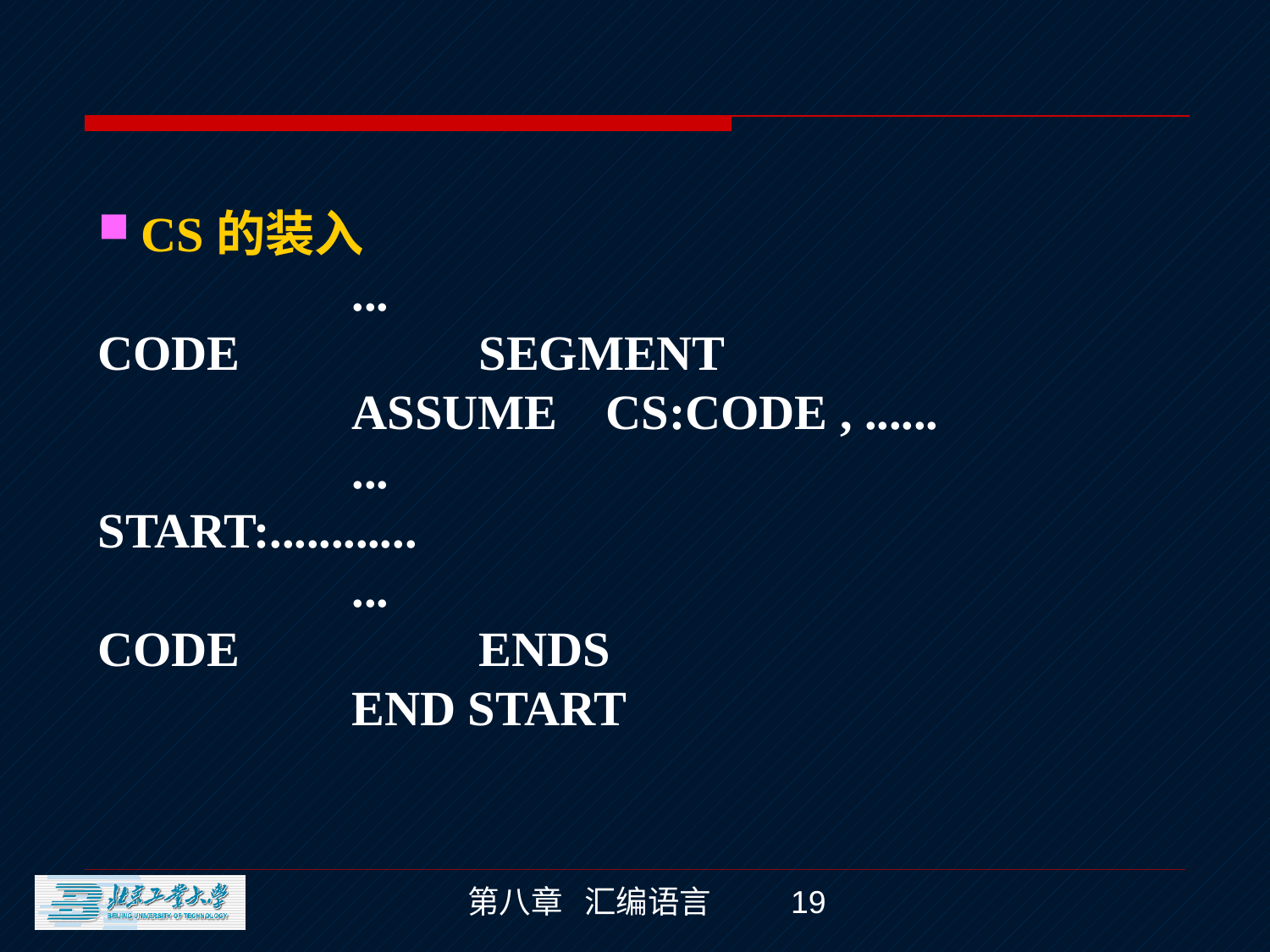

CS的装入
		...
CODE		SEGMENT
		ASSUME	CS:CODE , ......
		...
START:............
		...
CODE		ENDS
		END START